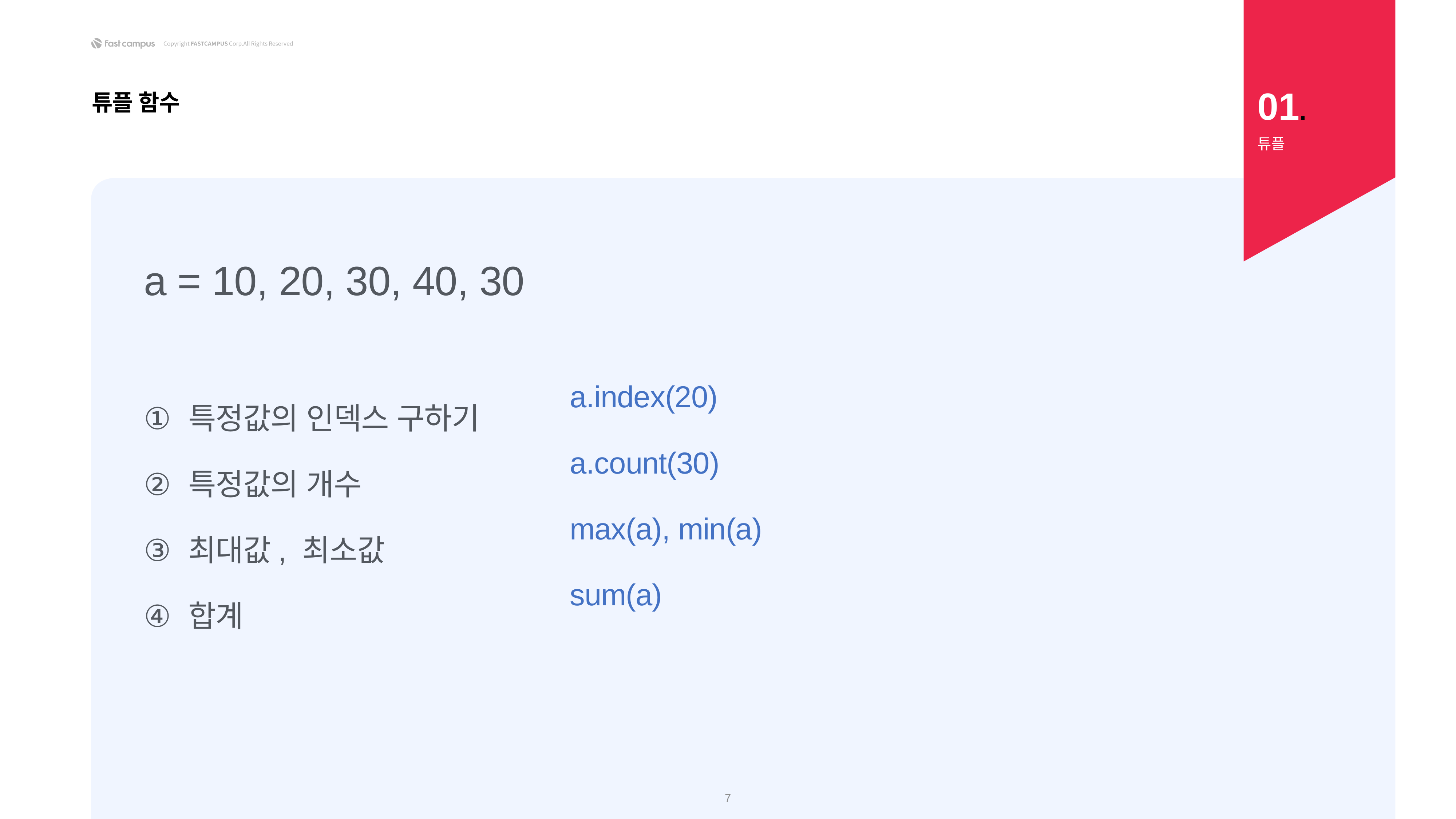

01.
튜플 함수
튜플
a = 10, 20, 30, 40, 30

특정값의 인덱스 구하기
특정값의 개수
최대값, 최소값
합계

a.index(20)
a.count(30)
max(a), min(a)
sum(a)
7